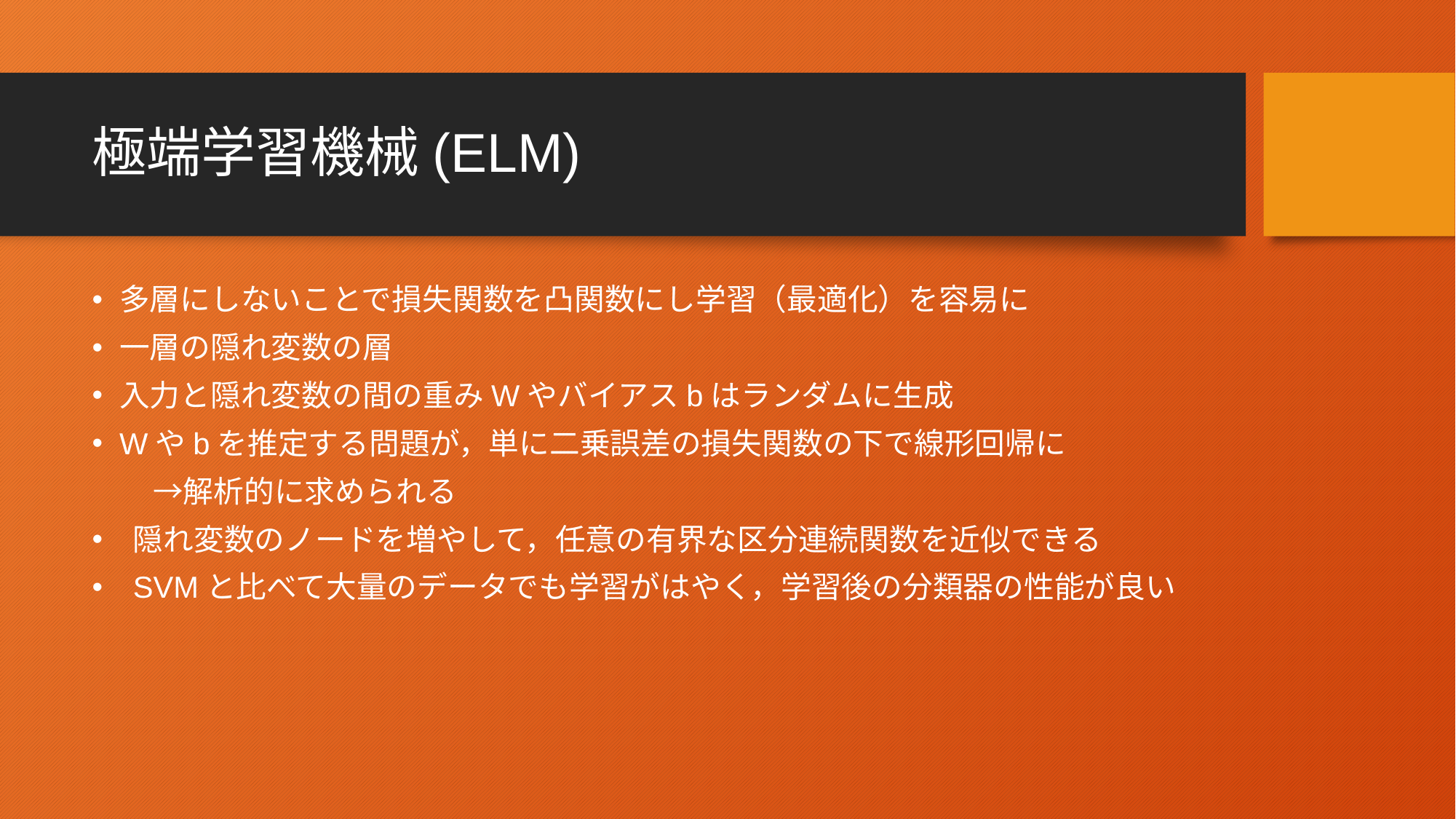

# 極端学習機械(ELM)
多層にしないことで損失関数を凸関数にし学習（最適化）を容易に
一層の隠れ変数の層
入力と隠れ変数の間の重みWやバイアスbはランダムに生成
Wやbを推定する問題が，単に二乗誤差の損失関数の下で線形回帰に
　　→解析的に求められる
隠れ変数のノードを増やして，任意の有界な区分連続関数を近似できる
SVMと比べて大量のデータでも学習がはやく，学習後の分類器の性能が良い